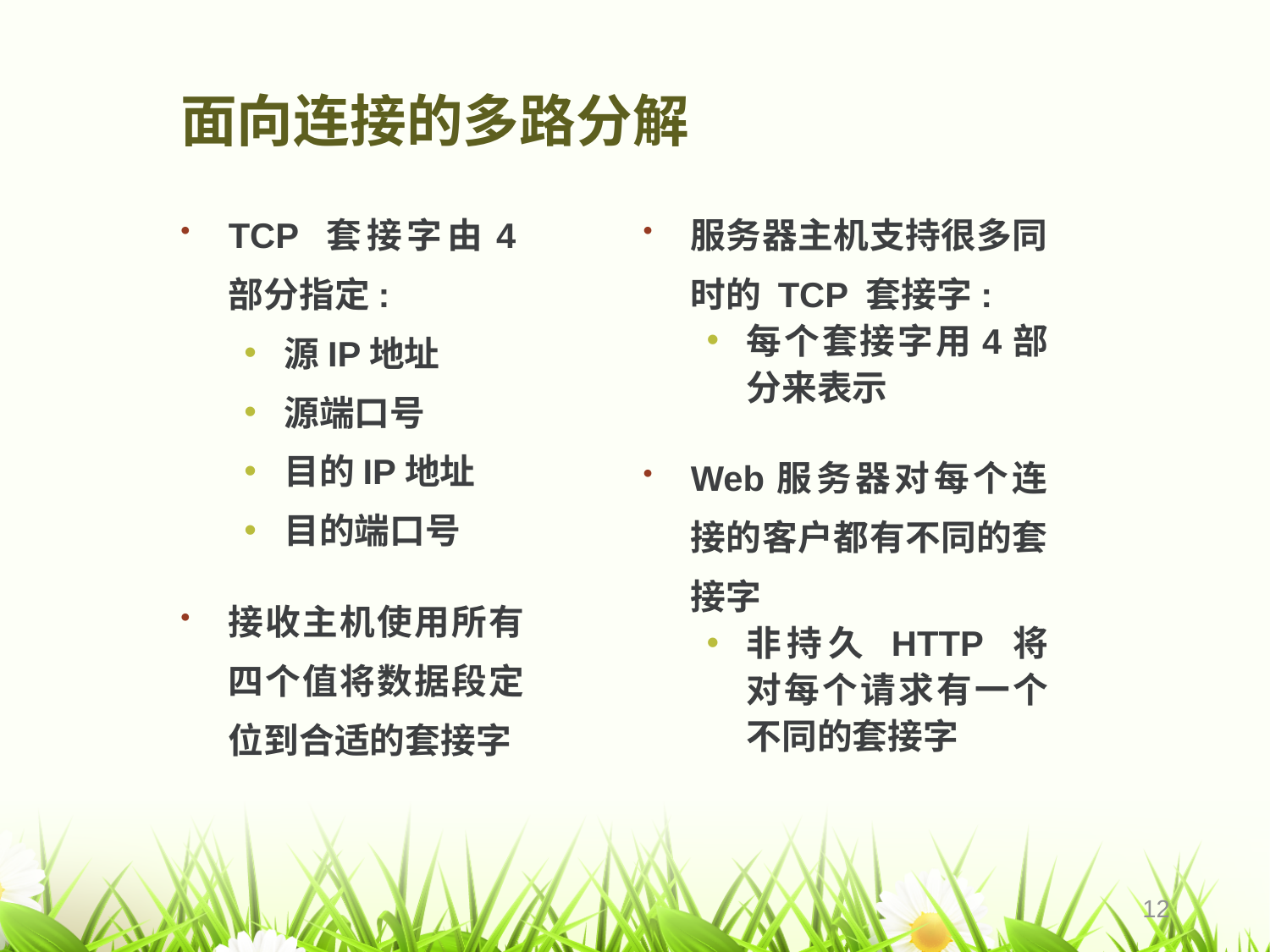

# 面向连接的多路分解
TCP 套接字由4部分指定:
源IP地址
源端口号
目的IP地址
目的端口号
接收主机使用所有四个值将数据段定位到合适的套接字
服务器主机支持很多同时的 TCP 套接字:
每个套接字用4部分来表示
Web服务器对每个连接的客户都有不同的套接字
非持久 HTTP 将对每个请求有一个不同的套接字
12